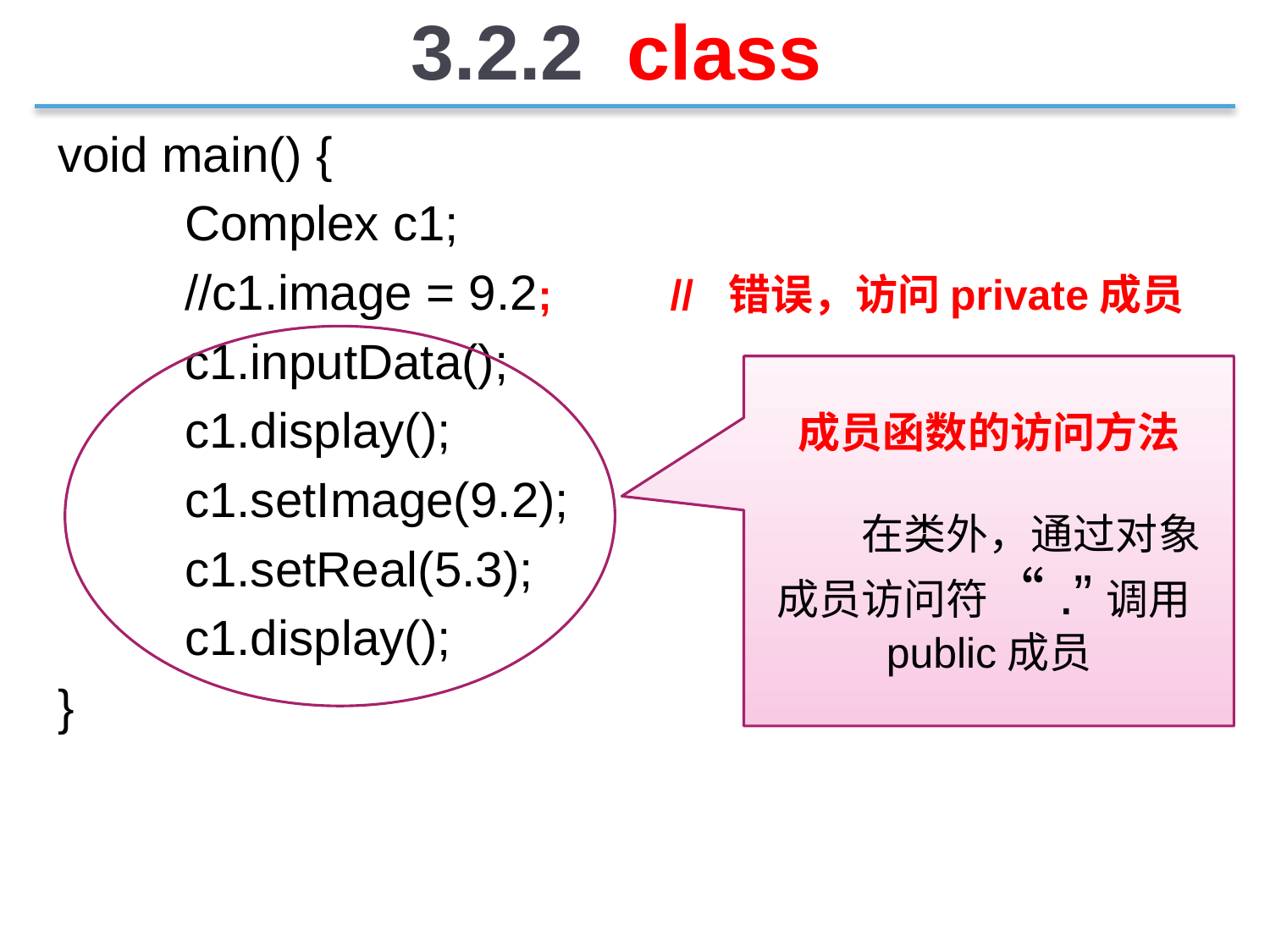

3.2.2  class
void main() {
	Complex c1;
	//c1.image = 9.2;          //  错误，访问private成员
	c1.inputData();
	c1.display();
	c1.setImage(9.2);
	c1.setReal(5.3);
	c1.display();
}

成员函数的访问方法

　　在类外，通过对象成员访问符“.”调用public成员